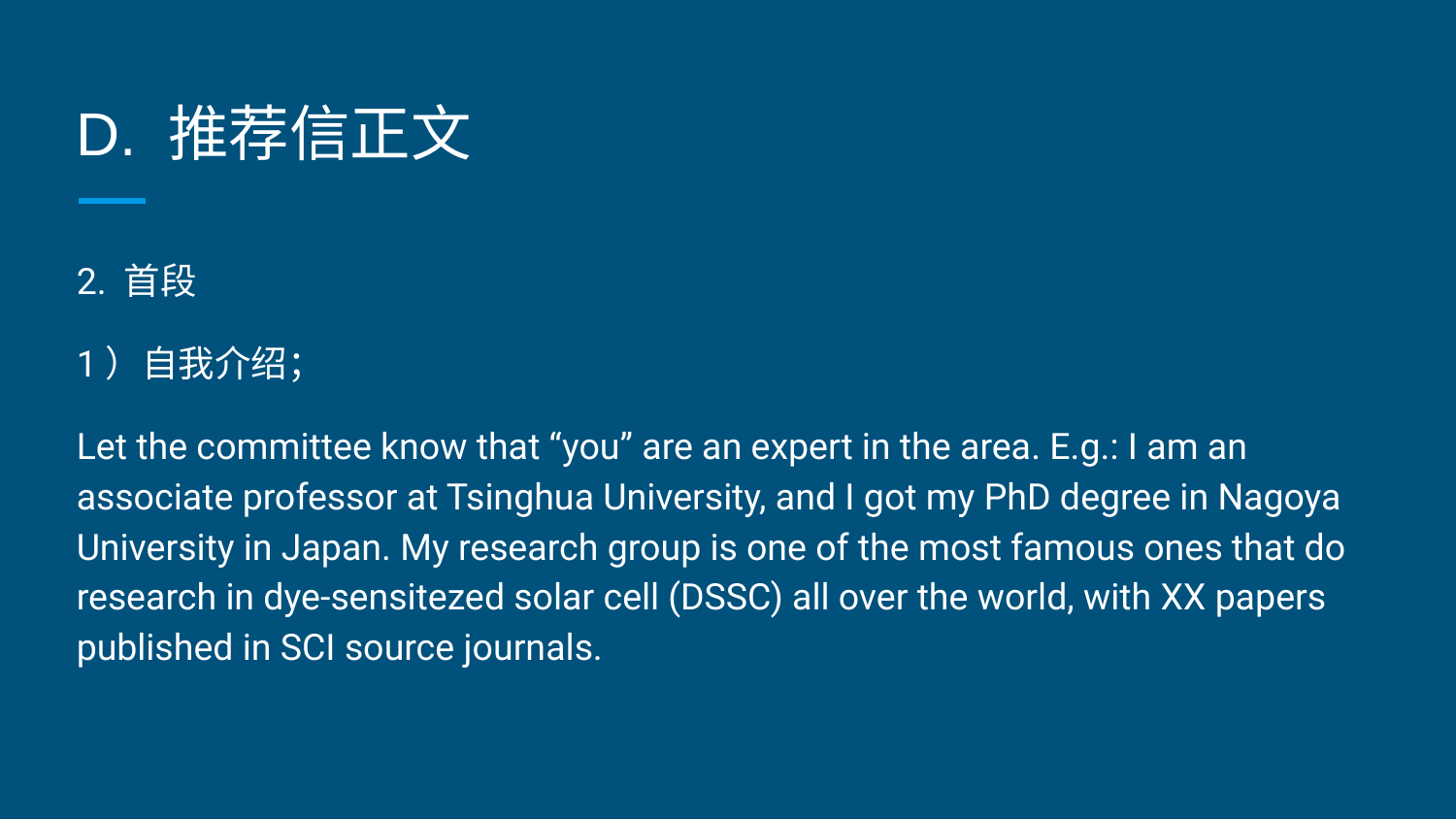

# D. 推荐信正文
2. 首段
1）自我介绍；
Let the committee know that “you” are an expert in the area. E.g.: I am an associate professor at Tsinghua University, and I got my PhD degree in Nagoya University in Japan. My research group is one of the most famous ones that do research in dye-sensitezed solar cell (DSSC) all over the world, with XX papers published in SCI source journals.